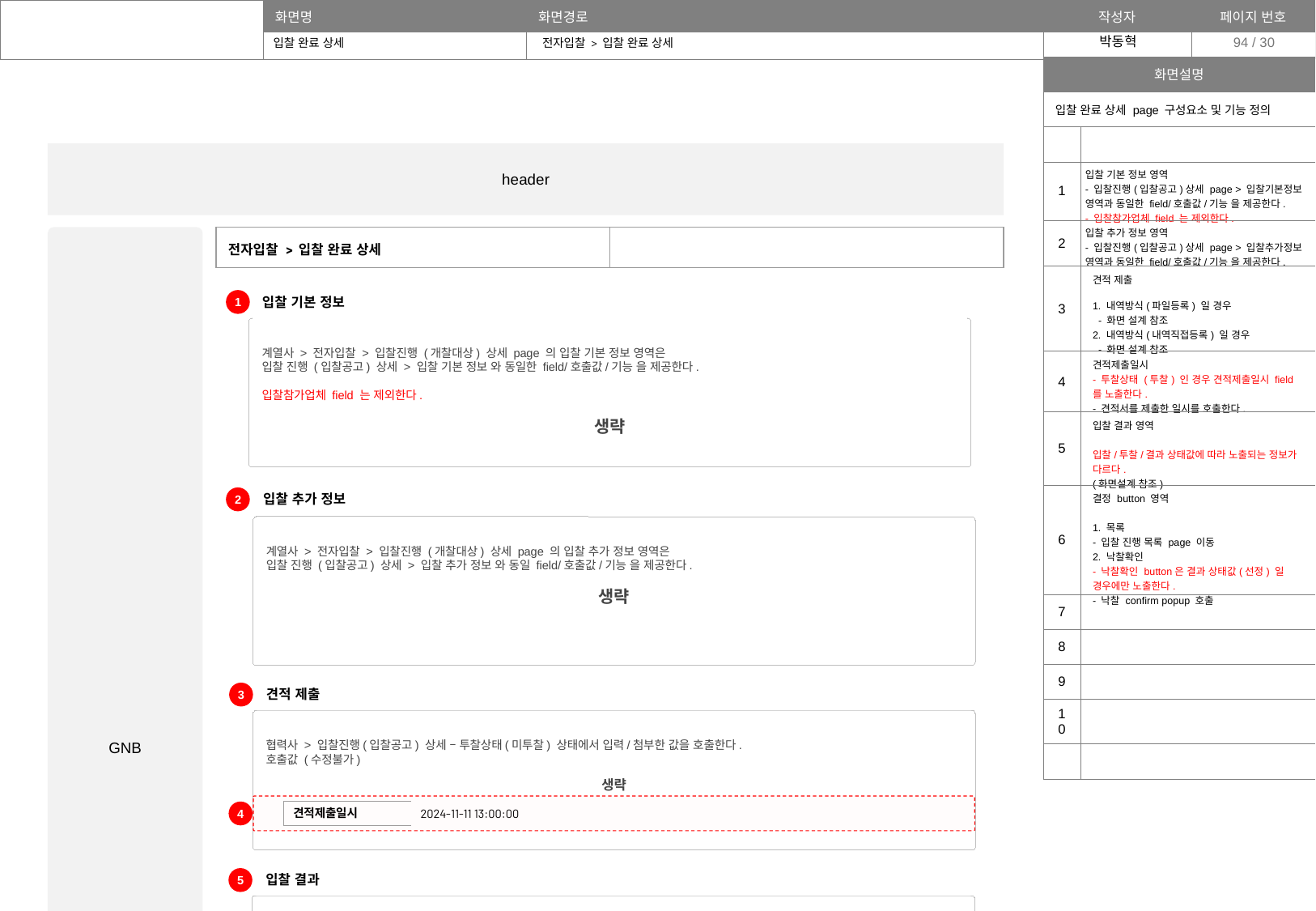

94
입찰 완료 상세
전자입찰 > 입찰 완료 상세
| 화면설명 |  |
| --- | --- |
| 입찰 완료 상세 page 구성요소 및 기능 정의 |  |
|  |  |
| 1 | 입찰 기본 정보 영역 - 입찰진행(입찰공고)상세 page > 입찰기본정보 영역과 동일한 field/호출값/기능 을 제공한다. - 입찰참가업체 field 는 제외한다. |
| 2 | 입찰 추가 정보 영역 - 입찰진행(입찰공고)상세 page > 입찰추가정보 영역과 동일한 field/호출값/기능 을 제공한다. |
| 3 | 견적 제출 1. 내역방식(파일등록) 일 경우 - 화면 설계 참조 2. 내역방식(내역직접등록) 일 경우 - 화면 설계 참조 |
| 4 | 견적제출일시 - 투찰상태 (투찰) 인 경우 견적제출일시 field 를 노출한다. - 견적서를 제출한 일시를 호출한다. |
| 5 | 입찰 결과 영역 입찰/투찰/결과 상태값에 따라 노출되는 정보가 다르다. (화면설계 참조) |
| 6 | 결정 button 영역 1. 목록 - 입찰 진행 목록 page 이동 2. 낙찰확인 - 낙찰확인 button은 결과 상태값(선정) 일 경우에만 노출한다. - 낙찰 confirm popup 호출 |
| 7 |  |
| 8 |  |
| 9 |  |
| 10 |  |
|  |  |
header
GNB
| 전자입찰 > 입찰 완료 상세 |  |
| --- | --- |
입찰 기본 정보
1

계열사 > 전자입찰 > 입찰진행 (개찰대상) 상세 page 의 입찰 기본 정보 영역은
입찰 진행 (입찰공고) 상세 > 입찰 기본 정보 와 동일한 field/호출값/기능 을 제공한다.

입찰참가업체 field 는 제외한다.

생략
입찰 추가 정보
2

계열사 > 전자입찰 > 입찰진행 (개찰대상) 상세 page 의 입찰 추가 정보 영역은
입찰 진행 (입찰공고) 상세 > 입찰 추가 정보 와 동일 field/호출값/기능 을 제공한다.

생략
견적 제출
3

협력사 > 입찰진행(입찰공고) 상세 – 투찰상태(미투찰) 상태에서 입력/첨부한 값을 호출한다.
호출값 (수정불가)

생략

4
| 견적제출일시 | 2024-11-11 13:00:00 |  |  |
| --- | --- | --- | --- |
입찰 결과
5
입찰 결과 영역
아래 항목을 모두 만족할 경우
- 입찰 상태값 (유찰)
아래 항목을 모두 만족할 경우
입찰 상태값 (입찰완료) 일 경우
투찰 상태값 (투찰)
결과 상태값 (비선정)
아래 항목을 모두 만족할 경우
입찰 상태값 (입찰완료) 일 경우
투찰 상태값 (투찰)
결과 상태값 (선정)

입찰에 선정 되셨습니다. 입찰에 참여하셨던 내역 정보를 확인해 주십시오 입찰공고자의 안내에 따라 계약을 진행해 주세요.
해당 입찰은 아래 사유로 유찰되었습니다.
아쉽게도 이번 입찰에는 선정되지 못했습니다.
| 낙찰 추가 협의사항 | 테스트 낙찰 추가 협의사항입니다. |
| --- | --- |
| 유찰사유 | 테스트 유찰 사유로 유찰됩니다. |
| --- | --- |
결과 상태값 (선정) 일 경우
결정 버튼 영역에 아래 button을 노출한다.
낙찰확인
낙찰확인
목록
6
footer

낙찰을 승인하시겠습니까?
승인
취소

승인되었습니다.
확인